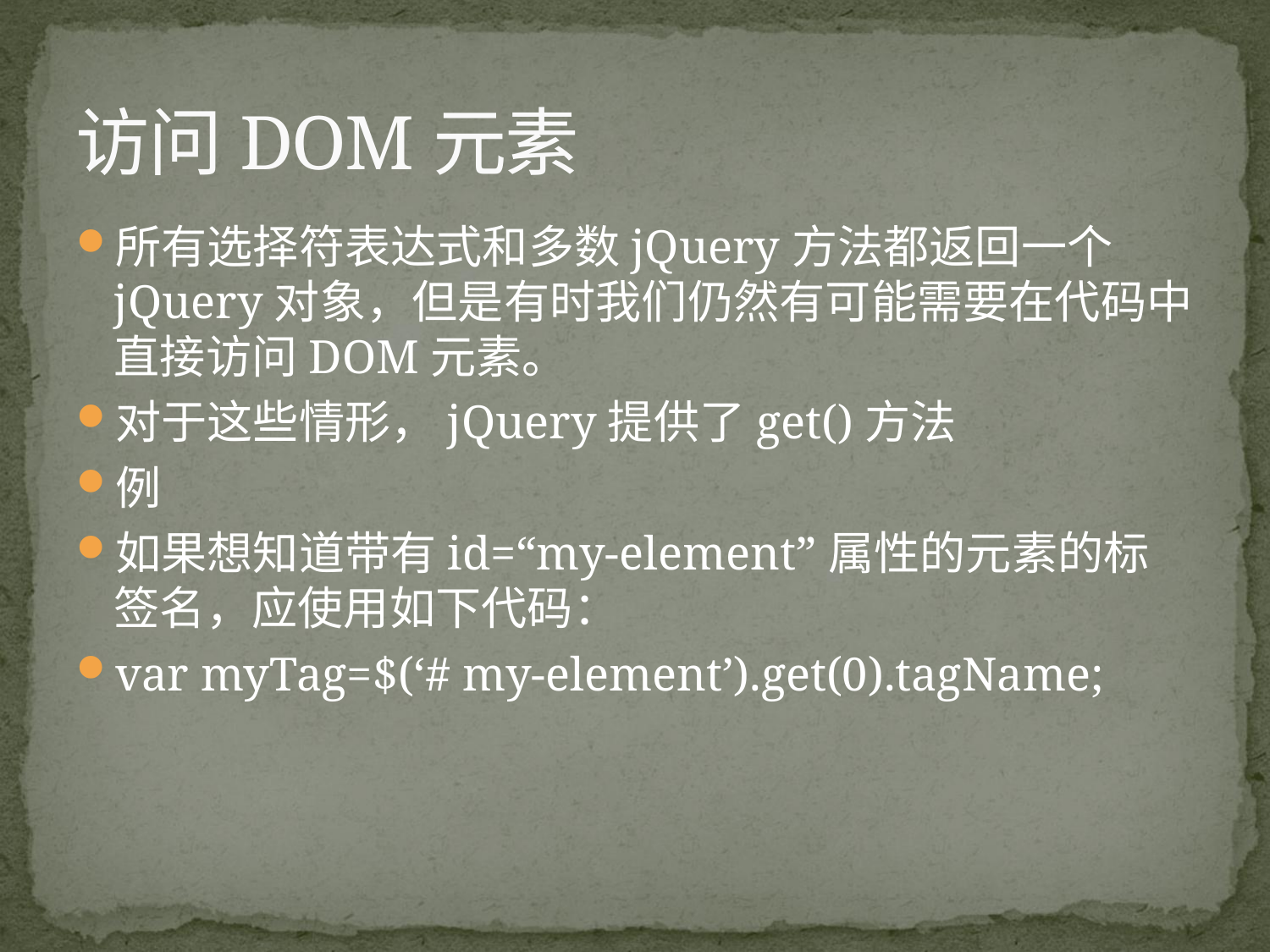

# 访问DOM元素
所有选择符表达式和多数jQuery方法都返回一个jQuery对象，但是有时我们仍然有可能需要在代码中直接访问DOM元素。
对于这些情形，jQuery提供了get()方法
例
如果想知道带有id=“my-element”属性的元素的标签名，应使用如下代码：
var myTag=$(‘# my-element’).get(0).tagName;